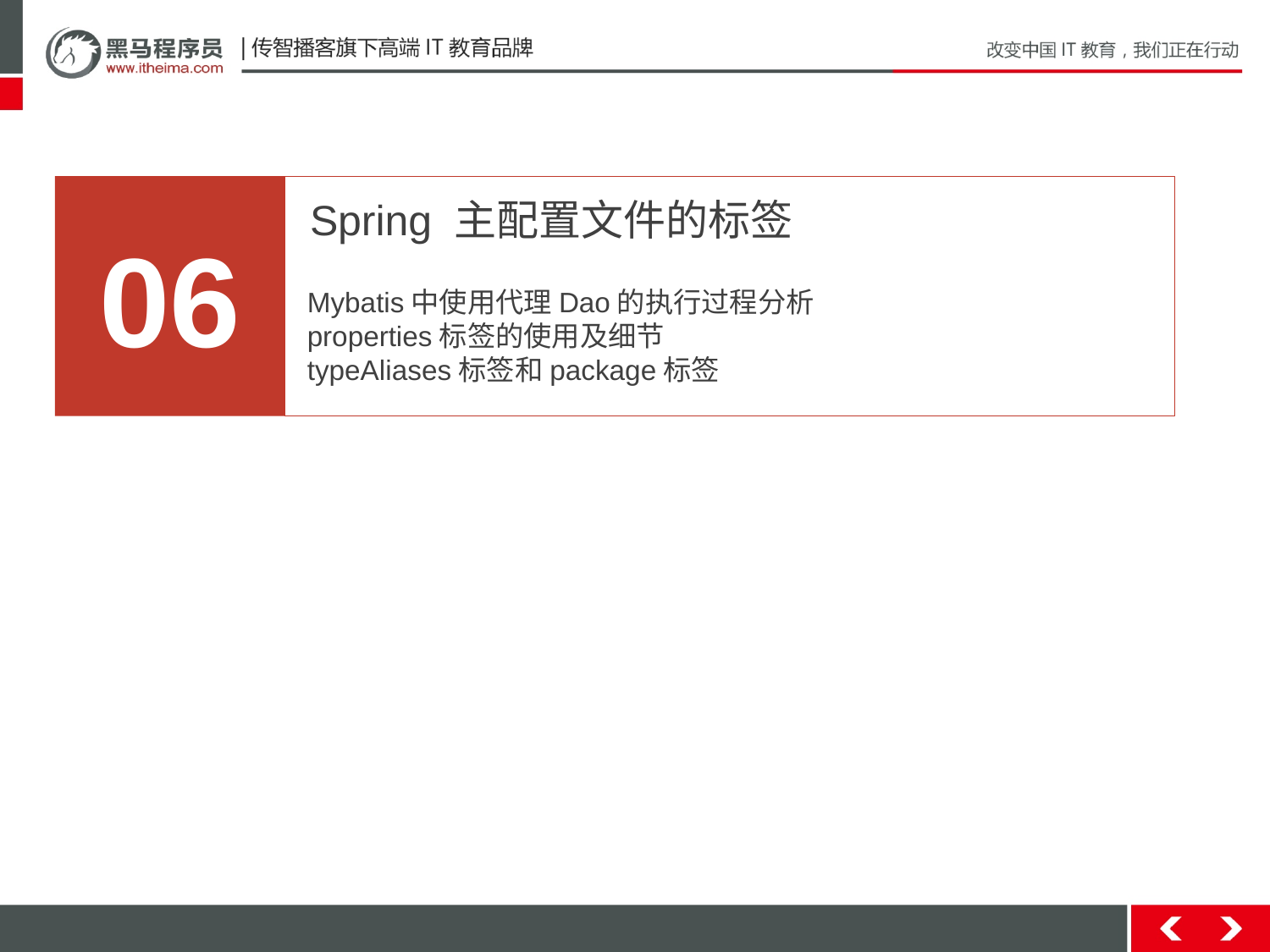

06

Spring 主配置文件的标签
Mybatis中使用代理Dao的执行过程分析
properties标签的使用及细节
typeAliases标签和package标签